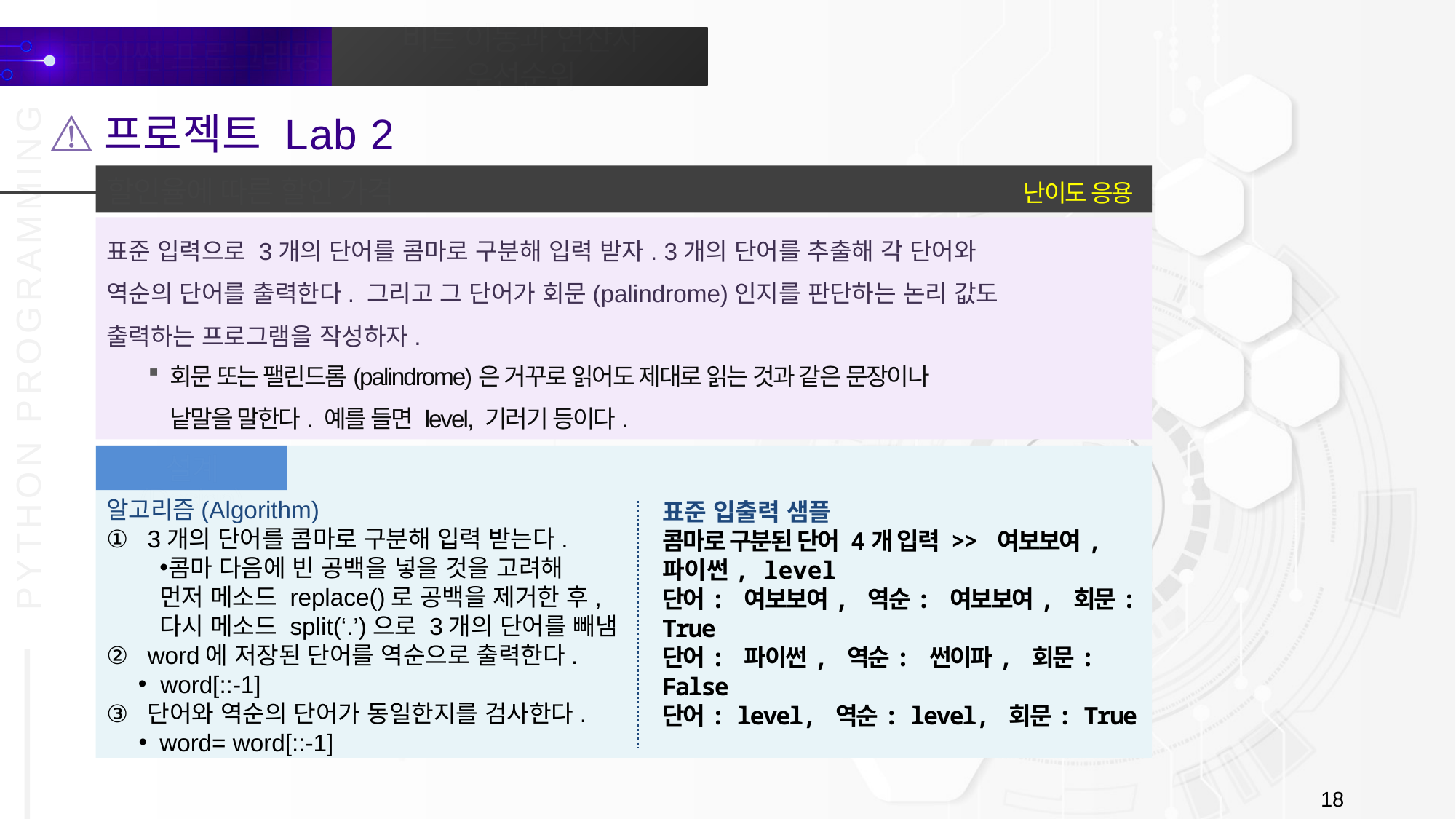

프로젝트 Lab 2

난이도 응용
할인율에 따른 할인 가격
표준 입력으로 3개의 단어를 콤마로 구분해 입력 받자. 3개의 단어를 추출해 각 단어와
역순의 단어를 출력한다. 그리고 그 단어가 회문(palindrome)인지를 판단하는 논리 값도
출력하는 프로그램을 작성하자.

회문 또는 팰린드롬(palindrome)은 거꾸로 읽어도 제대로 읽는 것과 같은 문장이나 낱말을 말한다. 예를 들면 level, 기러기 등이다.

설계 (Design)
알고리즘(Algorithm)
3개의 단어를 콤마로 구분해 입력 받는다.
콤마 다음에 빈 공백을 넣을 것을 고려해
먼저 메소드 replace()로 공백을 제거한 후,
다시 메소드 split(‘.’)으로 3개의 단어를 빼냄
word에 저장된 단어를 역순으로 출력한다.
word[::-1]
단어와 역순의 단어가 동일한지를 검사한다.
word= word[::-1]
표준 입출력 샘플
콤마로 구분된 단어 4개 입력 >> 여보보여,
파이썬, level
단어: 여보보여, 역순: 여보보여, 회문: True
단어: 파이썬, 역순: 썬이파, 회문: False
단어: level, 역순: level, 회문: True
18